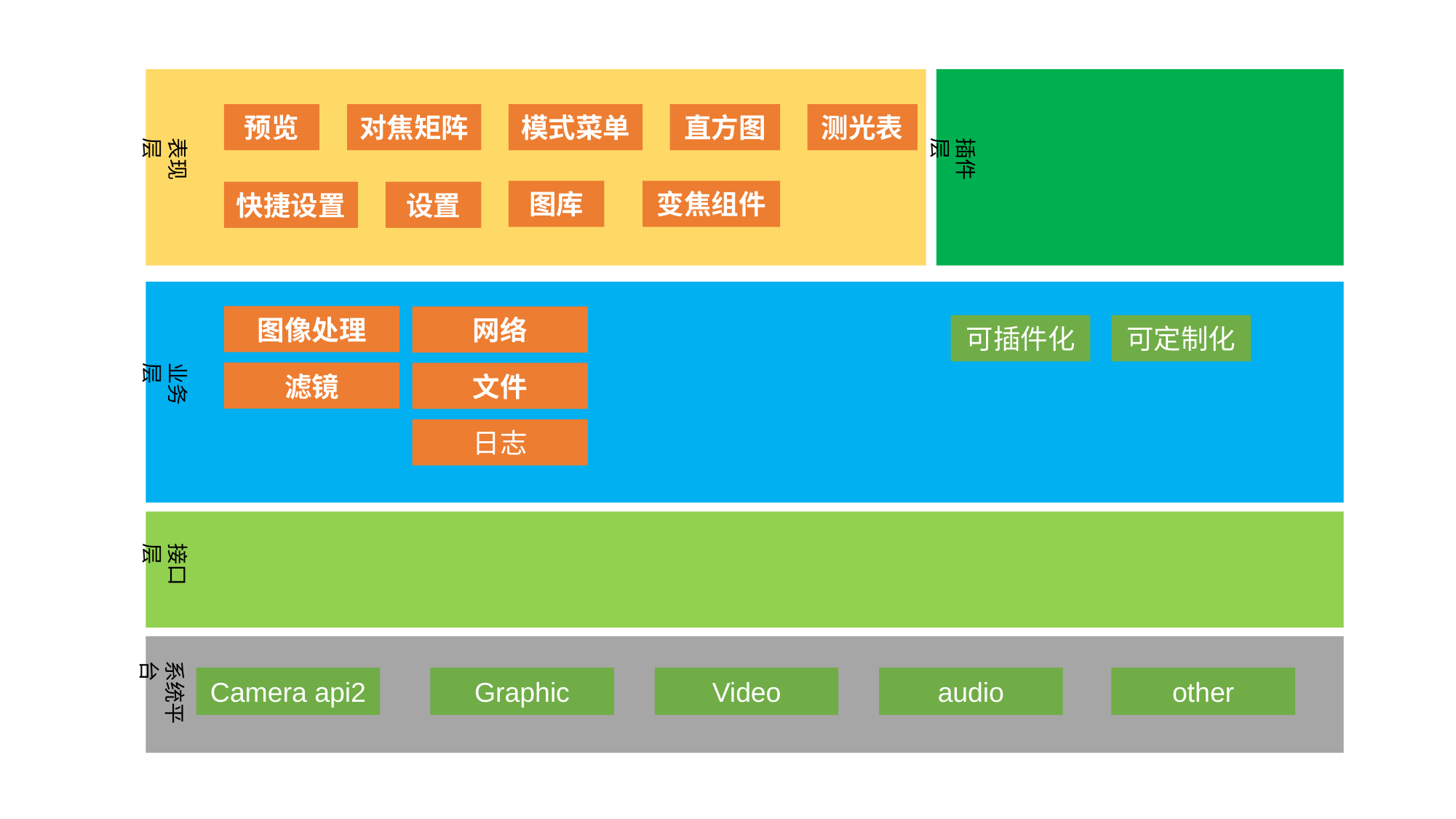

预览
对焦矩阵
模式菜单
直方图
测光表
表现层
插件层
图库
变焦组件
快捷设置
设置

图像处理
网络
可插件化
可定制化
业务层
滤镜
文件
日志

接口层

系统平台
Camera api2
Graphic
Video
audio
other